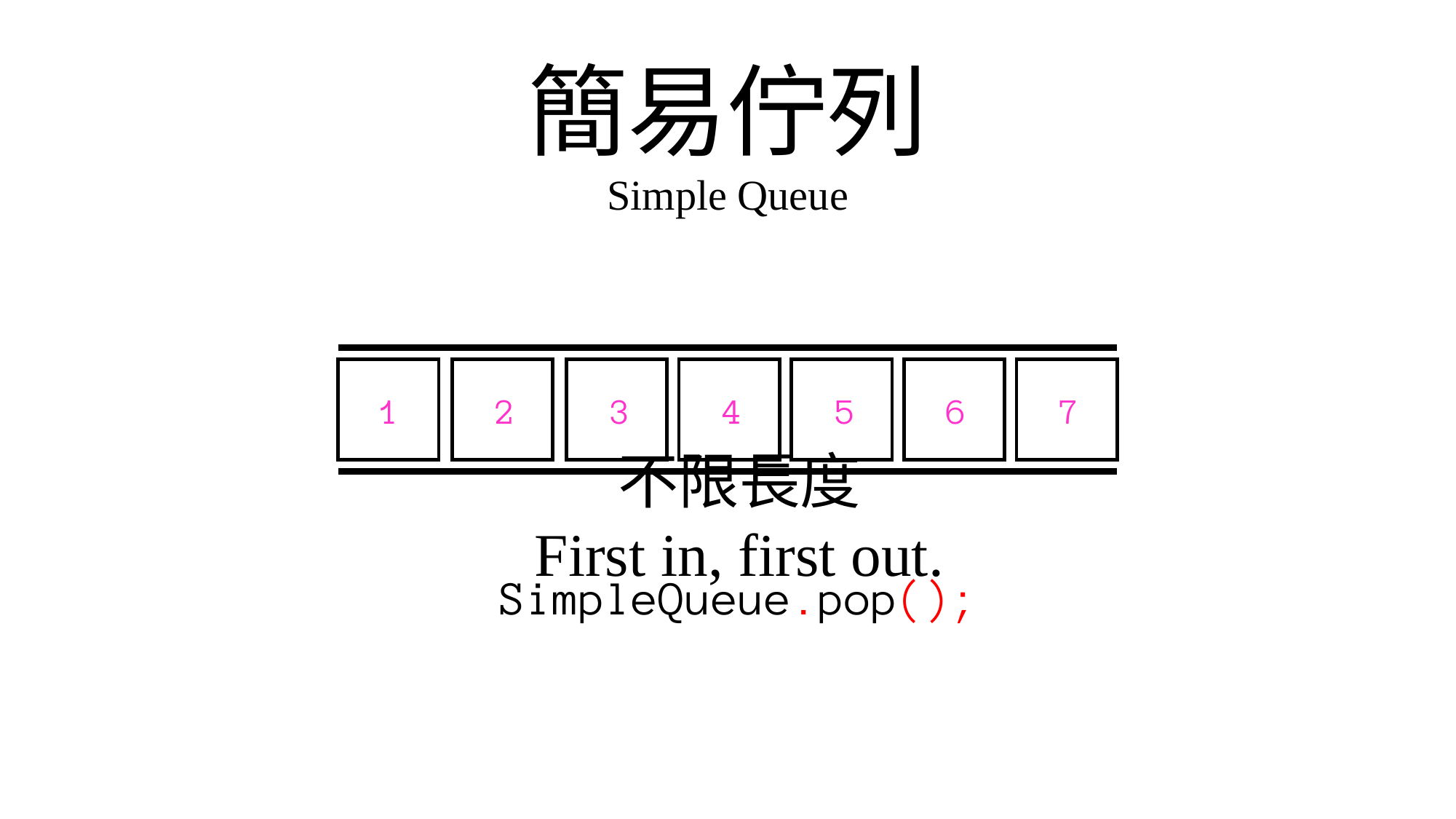

簡易佇列
Simple Queue

1
2
3
4
5
6
7
不限長度
First in, first out.
SimpleQueue.pop();